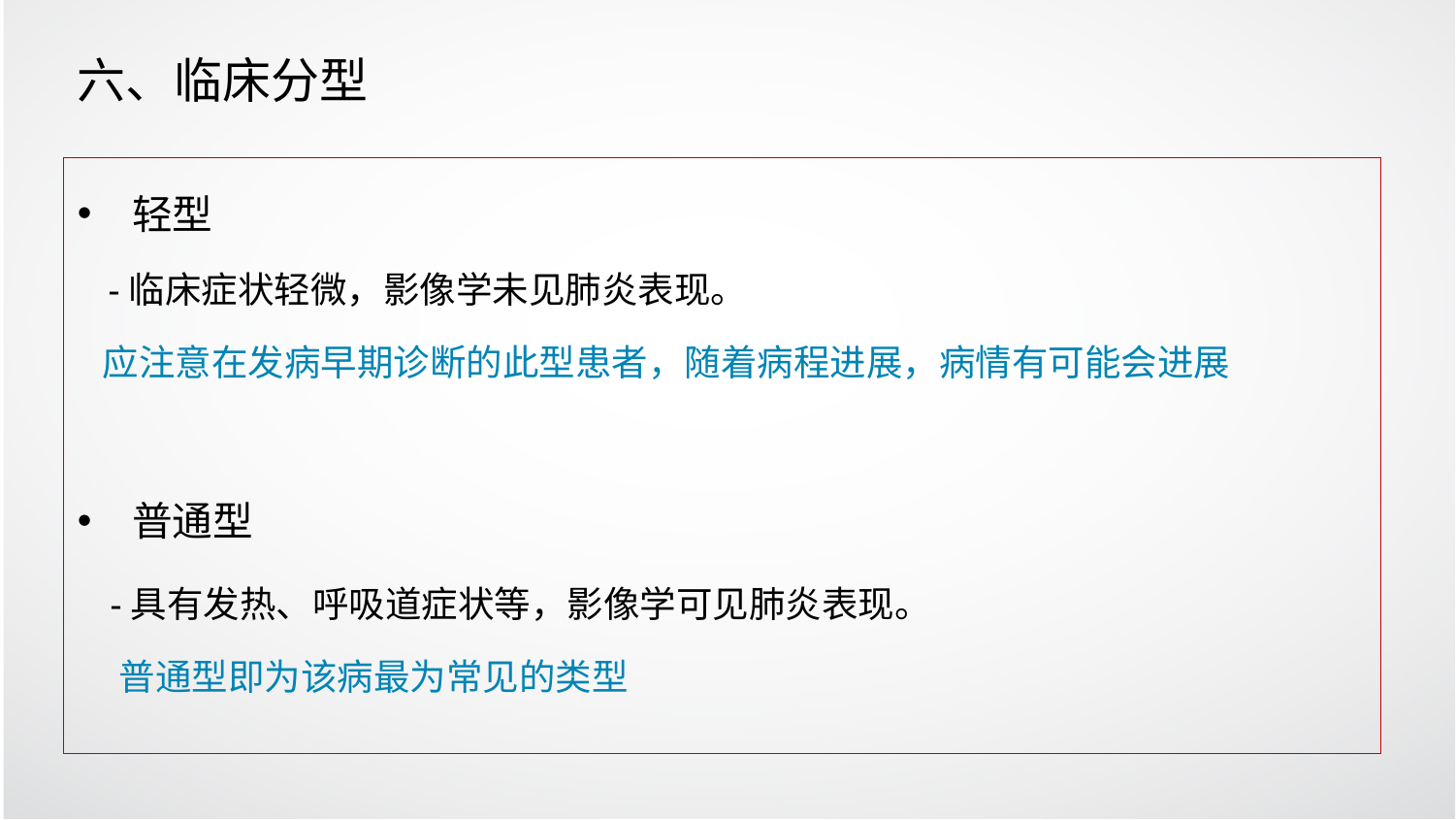

# 六、临床分型
轻型
   -临床症状轻微，影像学未见肺炎表现。
  应注意在发病早期诊断的此型患者，随着病程进展，病情有可能会进展

普通型
   -具有发热、呼吸道症状等，影像学可见肺炎表现。
    普通型即为该病最为常见的类型